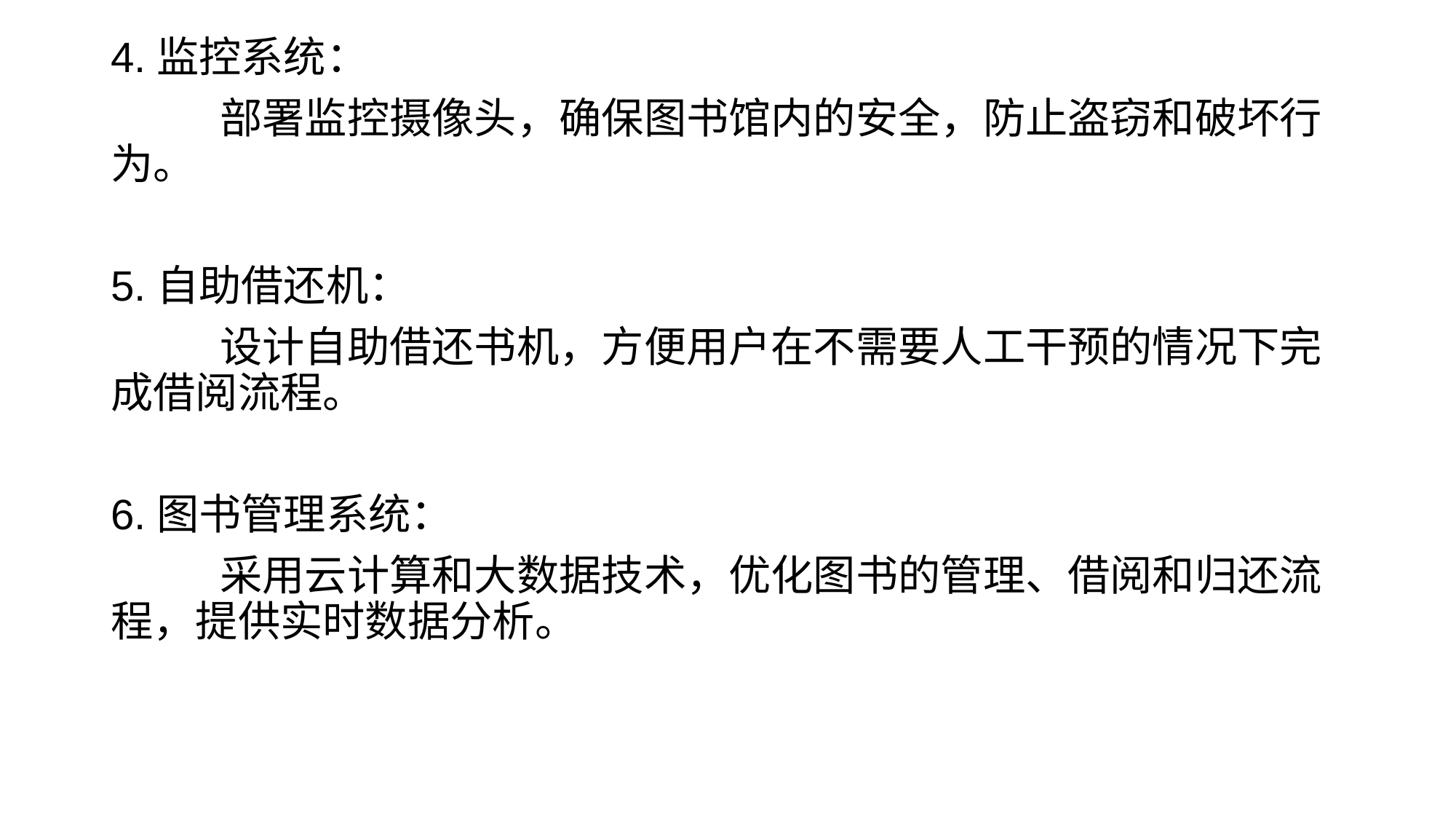

4.监控系统：
	部署监控摄像头，确保图书馆内的安全，防止盗窃和破坏行为。

5.自助借还机：
	设计自助借还书机，方便用户在不需要人工干预的情况下完成借阅流程。

6.图书管理系统：
	采用云计算和大数据技术，优化图书的管理、借阅和归还流程，提供实时数据分析。